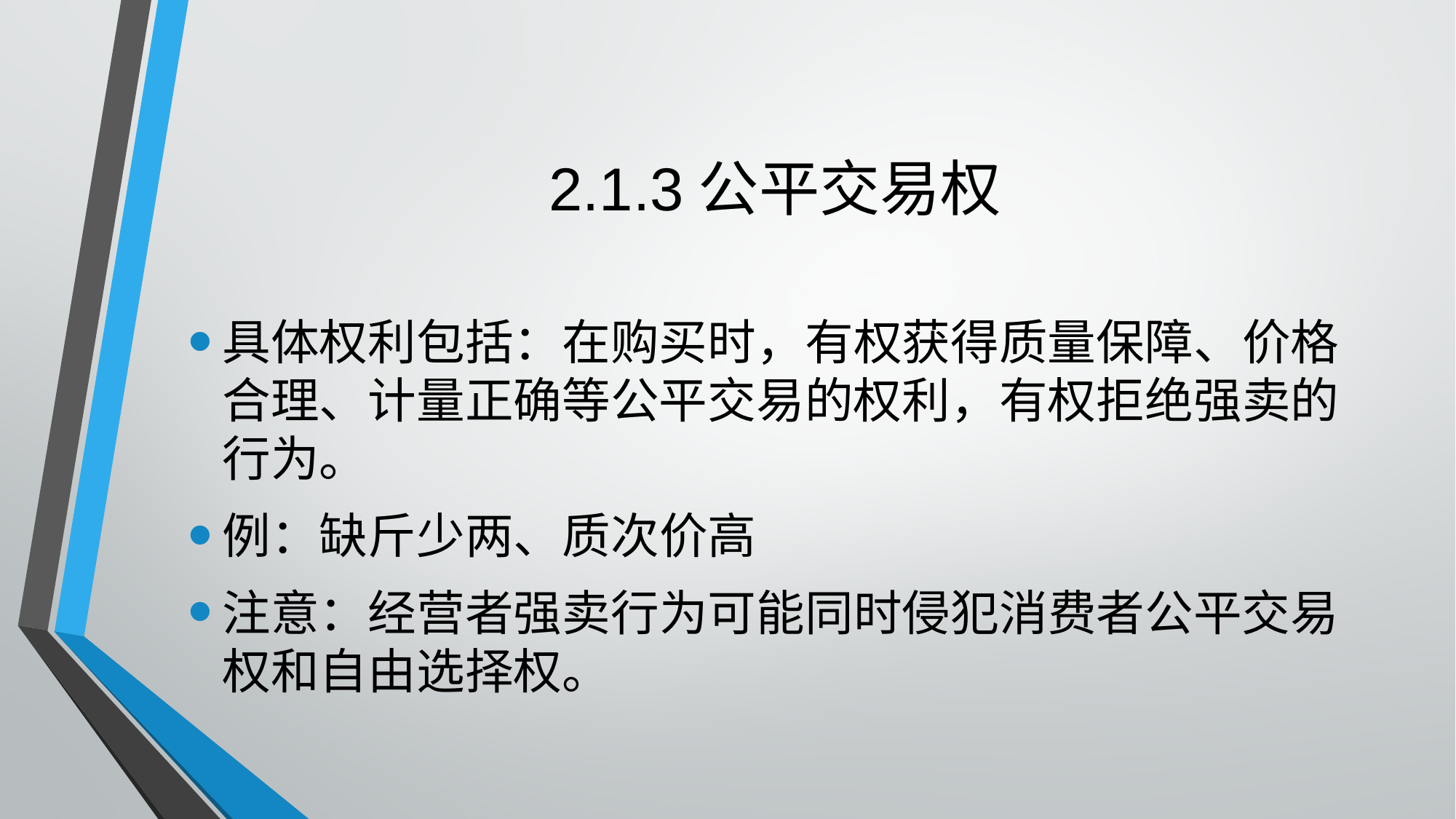

# 2.1.3公平交易权
具体权利包括：在购买时，有权获得质量保障、价格合理、计量正确等公平交易的权利，有权拒绝强卖的行为。
例：缺斤少两、质次价高
注意：经营者强卖行为可能同时侵犯消费者公平交易权和自由选择权。